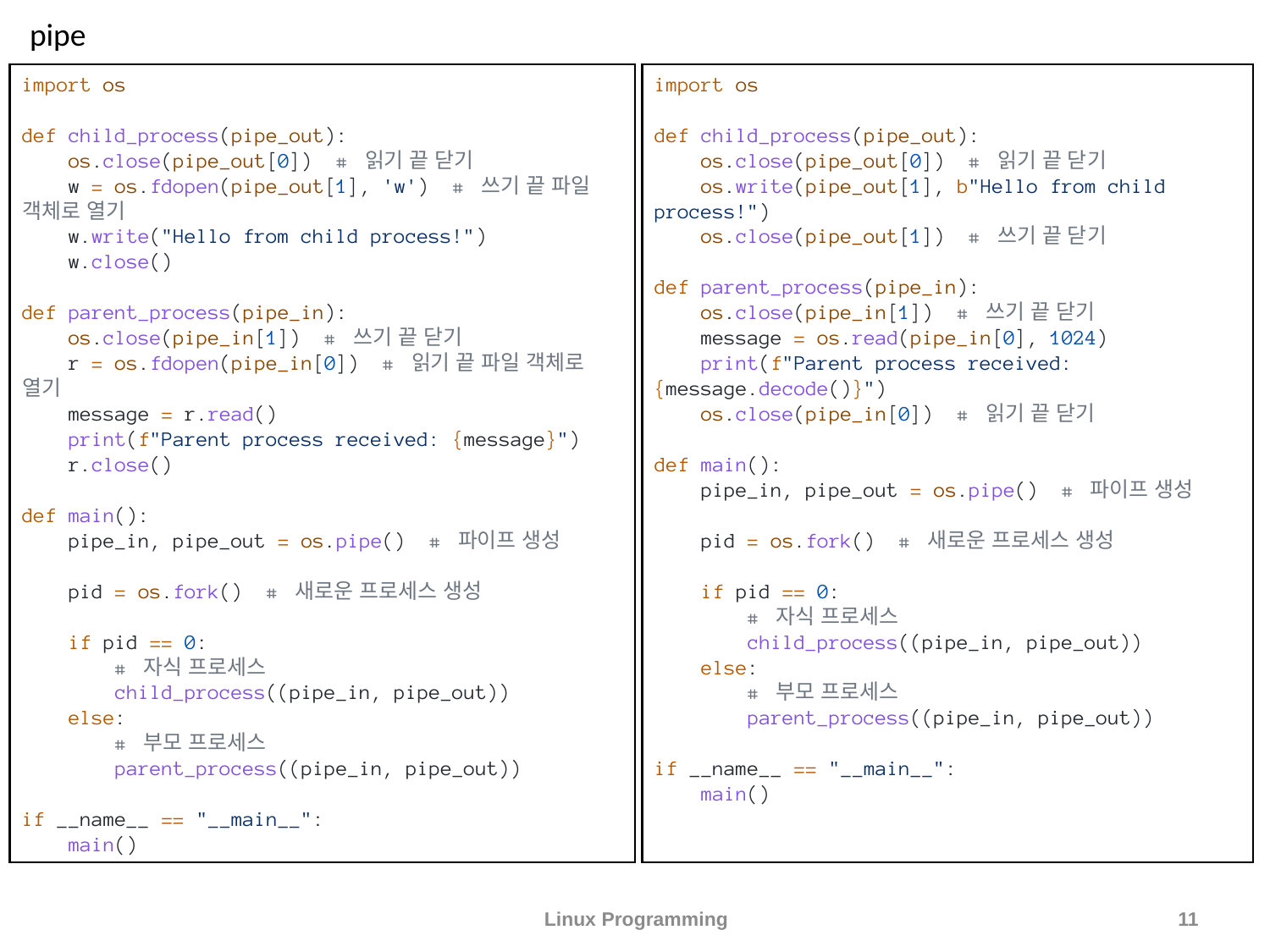

pipe
import os
def child_process(pipe_out):
    os.close(pipe_out[0])  # 읽기 끝 닫기
    w = os.fdopen(pipe_out[1], 'w')  # 쓰기 끝 파일 객체로 열기
    w.write("Hello from child process!")
    w.close()
def parent_process(pipe_in):
    os.close(pipe_in[1])  # 쓰기 끝 닫기
    r = os.fdopen(pipe_in[0])  # 읽기 끝 파일 객체로 열기
    message = r.read()
    print(f"Parent process received: {message}")
    r.close()
def main():
    pipe_in, pipe_out = os.pipe()  # 파이프 생성

    pid = os.fork()  # 새로운 프로세스 생성

    if pid == 0:
        # 자식 프로세스
        child_process((pipe_in, pipe_out))
    else:
        # 부모 프로세스
        parent_process((pipe_in, pipe_out))

if __name__ == "__main__":
    main()
import os
def child_process(pipe_out):
    os.close(pipe_out[0])  # 읽기 끝 닫기
    os.write(pipe_out[1], b"Hello from child process!")
    os.close(pipe_out[1])  # 쓰기 끝 닫기
def parent_process(pipe_in):
    os.close(pipe_in[1])  # 쓰기 끝 닫기
    message = os.read(pipe_in[0], 1024)
    print(f"Parent process received: {message.decode()}")
    os.close(pipe_in[0])  # 읽기 끝 닫기
def main():
    pipe_in, pipe_out = os.pipe()  # 파이프 생성

    pid = os.fork()  # 새로운 프로세스 생성

    if pid == 0:
        # 자식 프로세스
        child_process((pipe_in, pipe_out))
    else:
        # 부모 프로세스
        parent_process((pipe_in, pipe_out))

if __name__ == "__main__":
    main()

Linux Programming
11